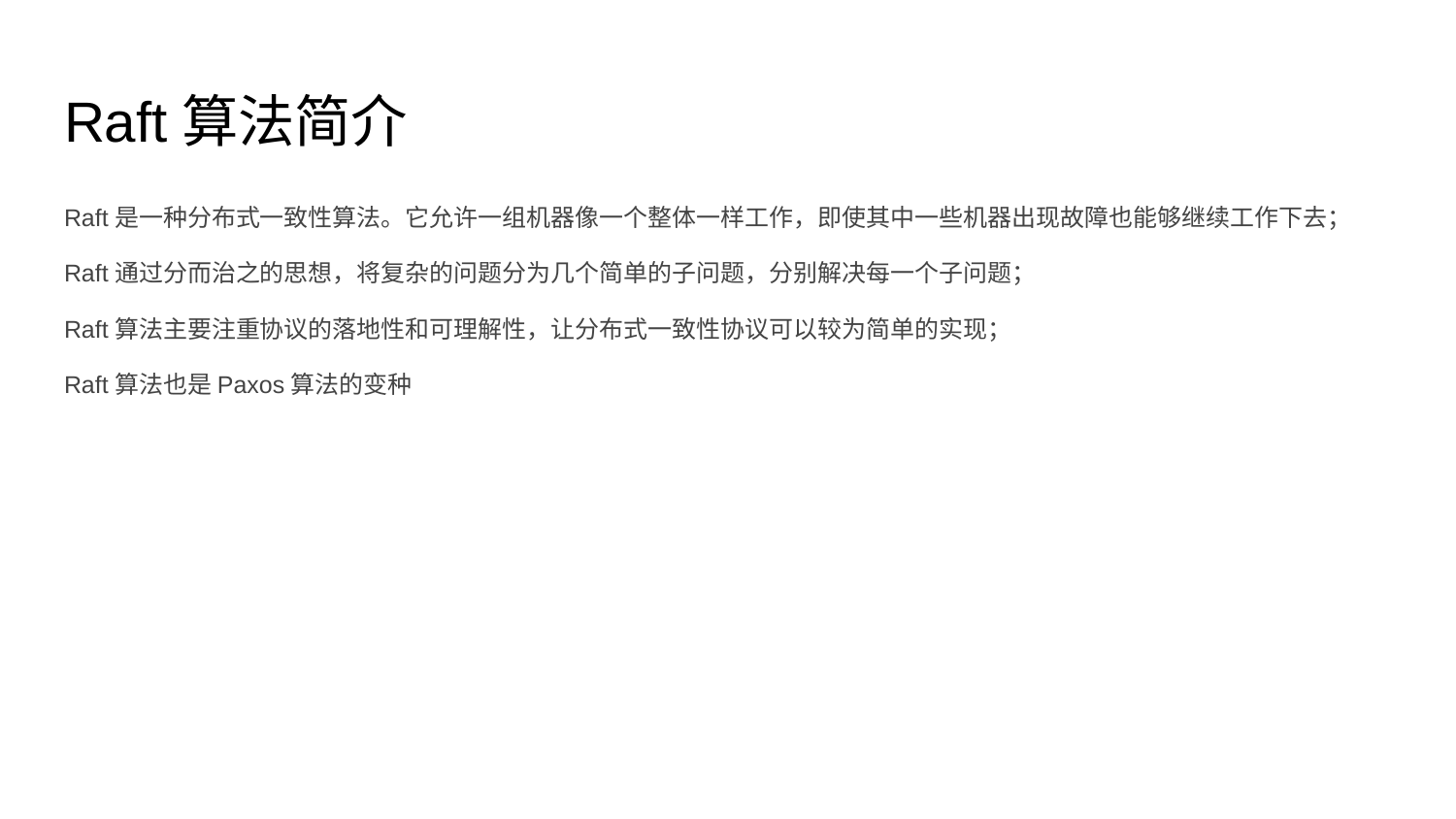

# Raft算法简介
Raft是一种分布式一致性算法。它允许一组机器像一个整体一样工作，即使其中一些机器出现故障也能够继续工作下去；
Raft通过分而治之的思想，将复杂的问题分为几个简单的子问题，分别解决每一个子问题；
Raft算法主要注重协议的落地性和可理解性，让分布式一致性协议可以较为简单的实现；
Raft算法也是Paxos算法的变种